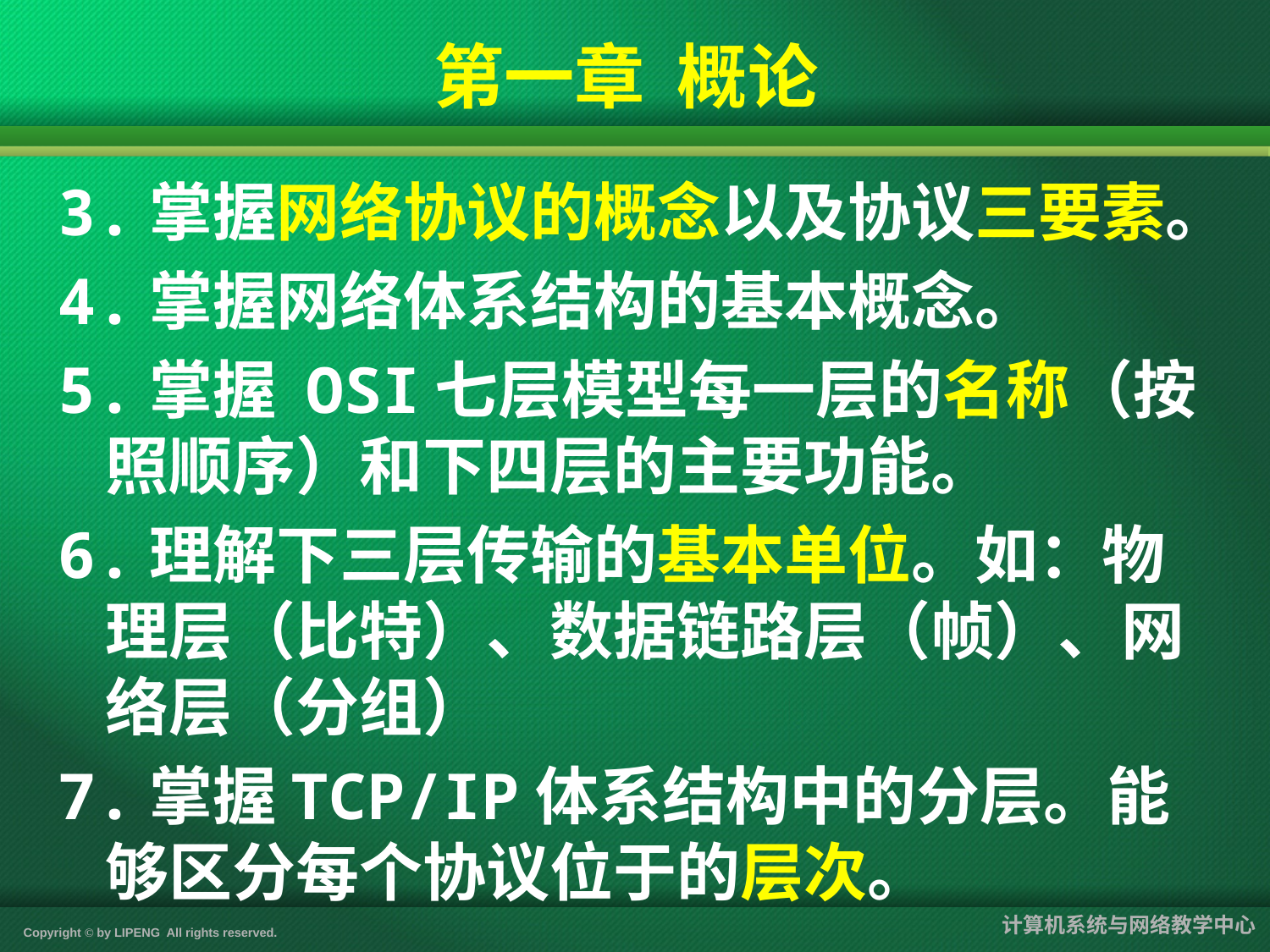

# 第一章  概论
3.掌握网络协议的概念以及协议三要素。
4.掌握网络体系结构的基本概念。
5.掌握 OSI七层模型每一层的名称（按照顺序）和下四层的主要功能。
6.理解下三层传输的基本单位。如：物理层（比特）、数据链路层（帧）、网络层（分组）
7.掌握TCP/IP体系结构中的分层。能够区分每个协议位于的层次。